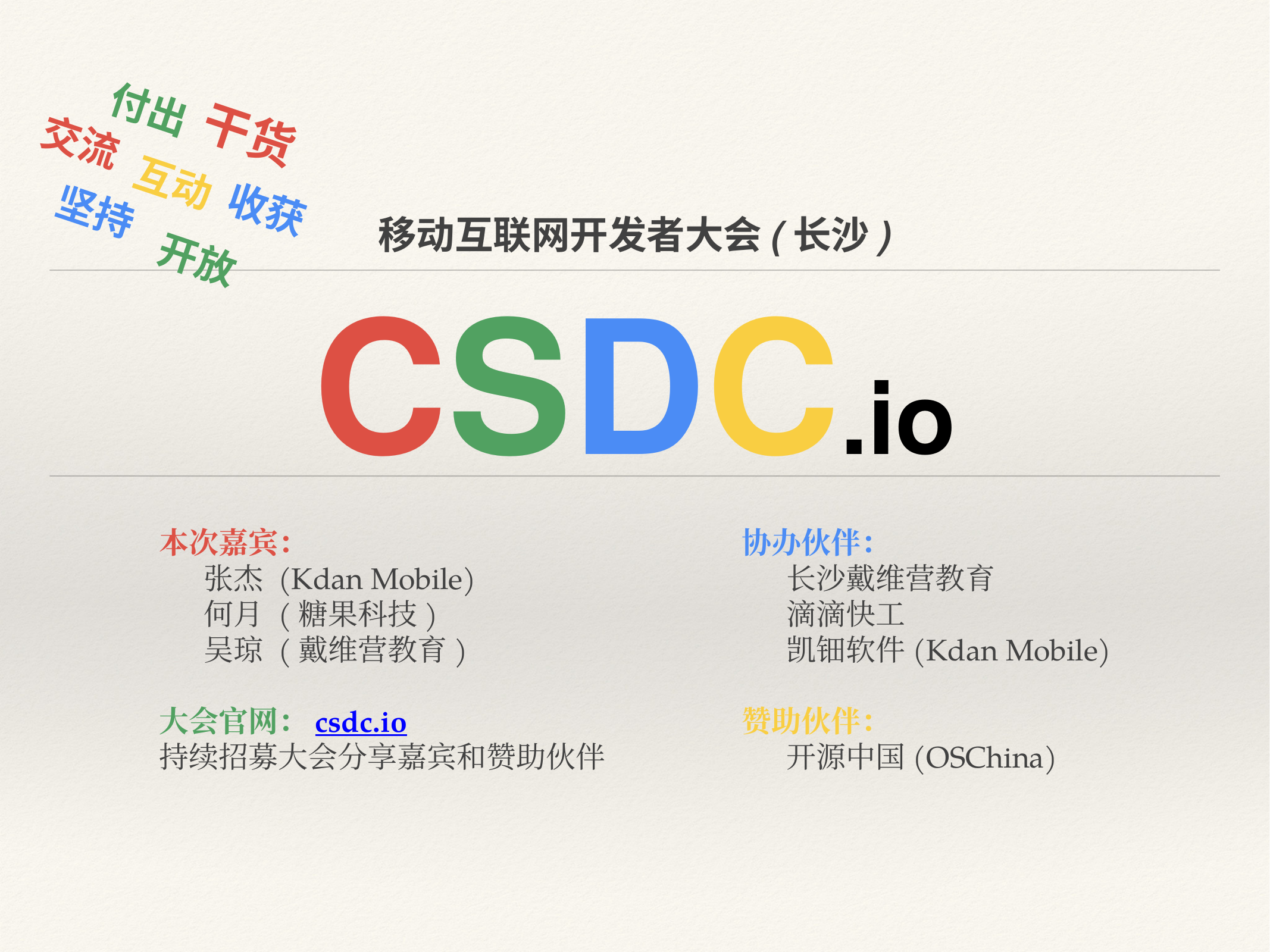

付出
干货
交流
互动
收获
坚持
移动互联网开发者大会(长沙)
开放
# CSDC.io
本次嘉宾：
张杰 (Kdan Mobile)
何月 (糖果科技)
吴琼 (戴维营教育)

大会官网：csdc.io
持续招募大会分享嘉宾和赞助伙伴
协办伙伴：
长沙戴维营教育
滴滴快工
凯钿软件(Kdan Mobile)

赞助伙伴：
开源中国(OSChina)